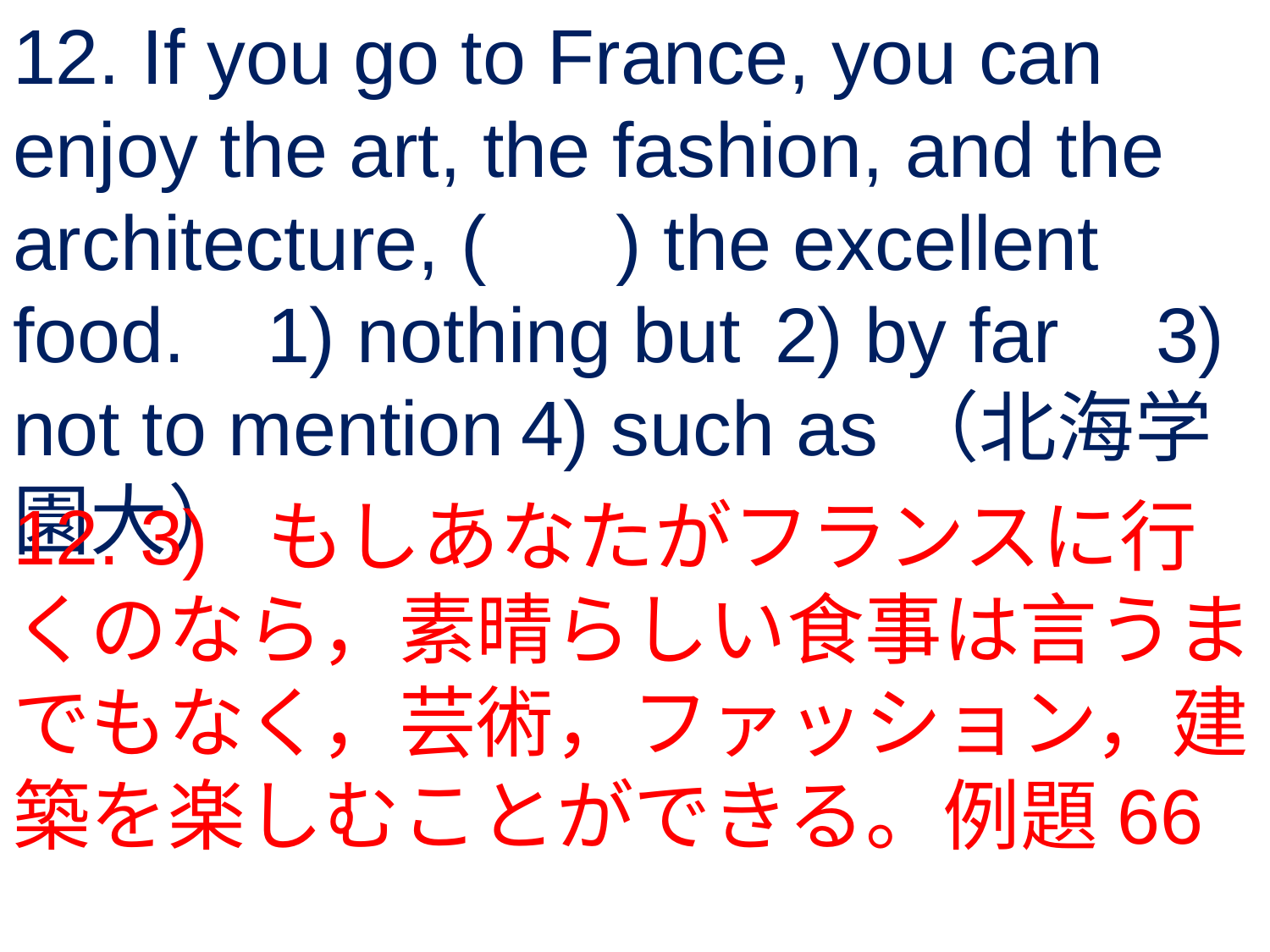

# 12. If you go to France, you can enjoy the art, the fashion, and the architecture, (      ) the excellent food.	1) nothing but	2) by far	3) not to mention	4) such as	（北海学園大）
12.	3) 	もしあなたがフランスに行くのなら，素晴らしい食事は言うまでもなく，芸術，ファッション，建築を楽しむことができる。例題66